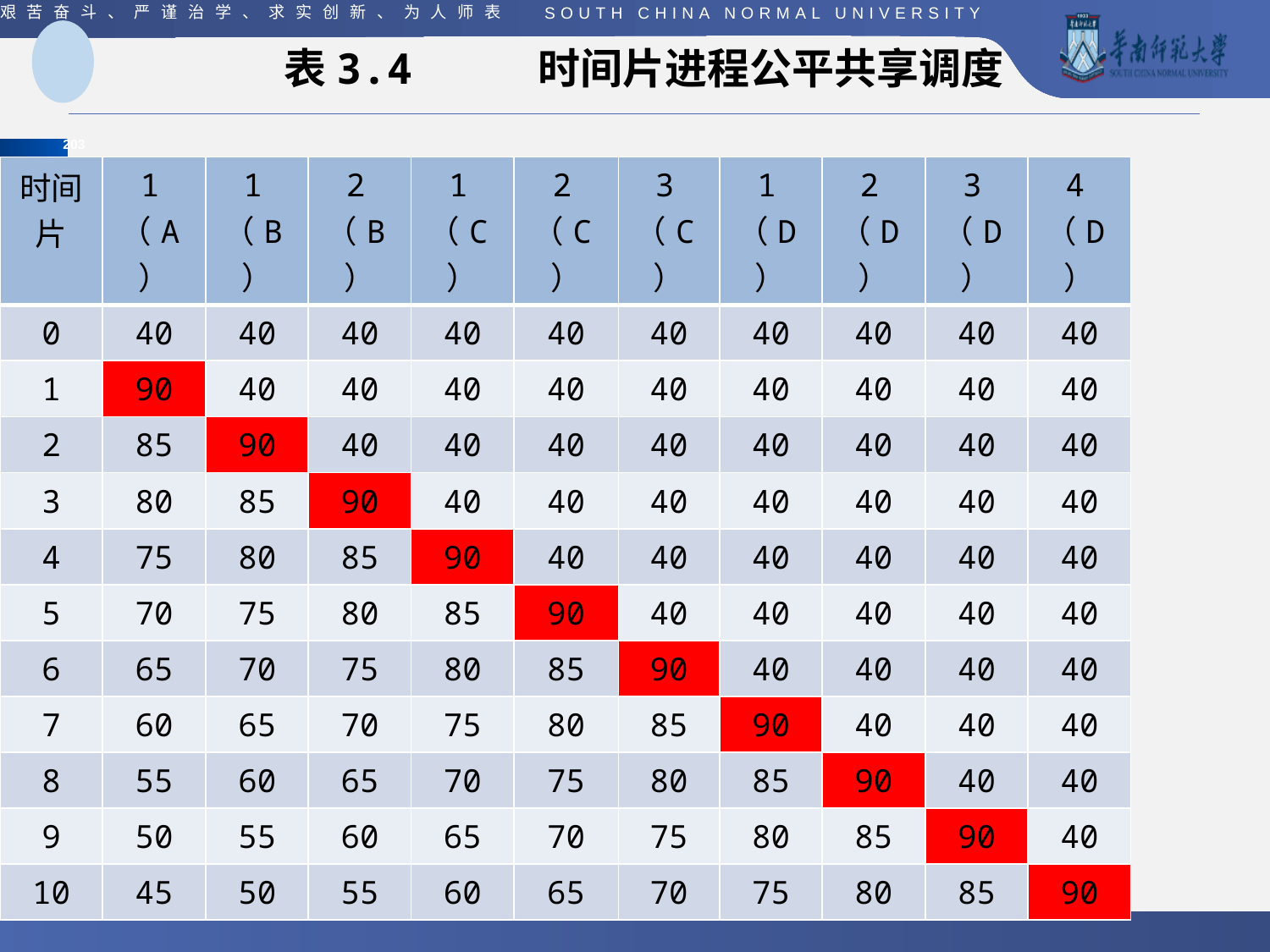

表3.4	时间片进程公平共享调度
| 时间片 | 1（A） | 1（B） | 2（B） | 1（C） | 2（C） | 3（C） | 1（D） | 2（D） | 3（D） | 4（D） |
| --- | --- | --- | --- | --- | --- | --- | --- | --- | --- | --- |
| 0 | 40 | 40 | 40 | 40 | 40 | 40 | 40 | 40 | 40 | 40 |
| 1 | 90 | 40 | 40 | 40 | 40 | 40 | 40 | 40 | 40 | 40 |
| 2 | 85 | 90 | 40 | 40 | 40 | 40 | 40 | 40 | 40 | 40 |
| 3 | 80 | 85 | 90 | 40 | 40 | 40 | 40 | 40 | 40 | 40 |
| 4 | 75 | 80 | 85 | 90 | 40 | 40 | 40 | 40 | 40 | 40 |
| 5 | 70 | 75 | 80 | 85 | 90 | 40 | 40 | 40 | 40 | 40 |
| 6 | 65 | 70 | 75 | 80 | 85 | 90 | 40 | 40 | 40 | 40 |
| 7 | 60 | 65 | 70 | 75 | 80 | 85 | 90 | 40 | 40 | 40 |
| 8 | 55 | 60 | 65 | 70 | 75 | 80 | 85 | 90 | 40 | 40 |
| 9 | 50 | 55 | 60 | 65 | 70 | 75 | 80 | 85 | 90 | 40 |
| 10 | 45 | 50 | 55 | 60 | 65 | 70 | 75 | 80 | 85 | 90 |

203